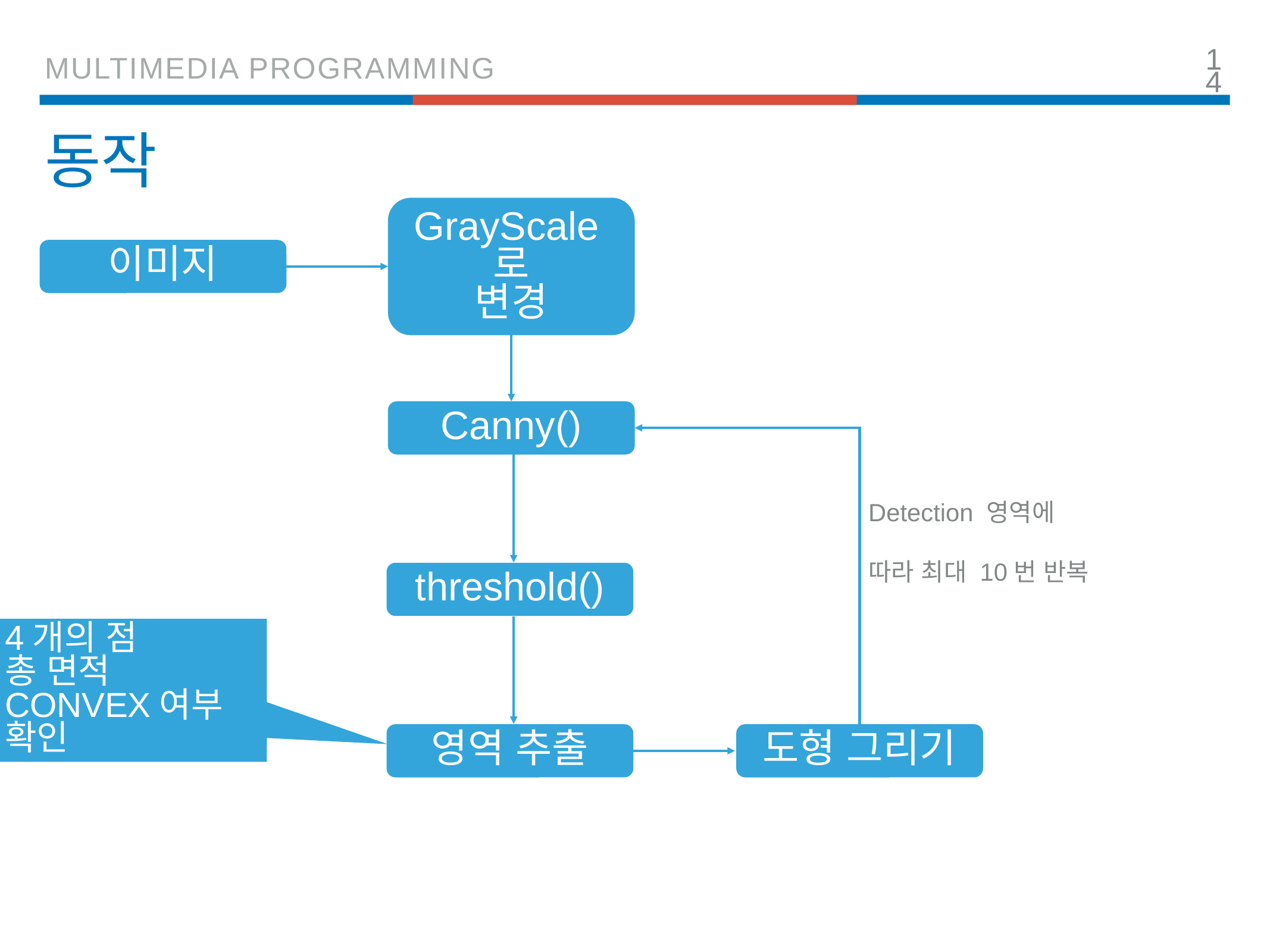

14
Multimedia programming

# 동작
GrayScale로
변경
이미지
Canny()
Detection 영역에
따라 최대 10번 반복
threshold()
4개의 점
총 면적
Convex여부 확인
영역 추출
도형 그리기